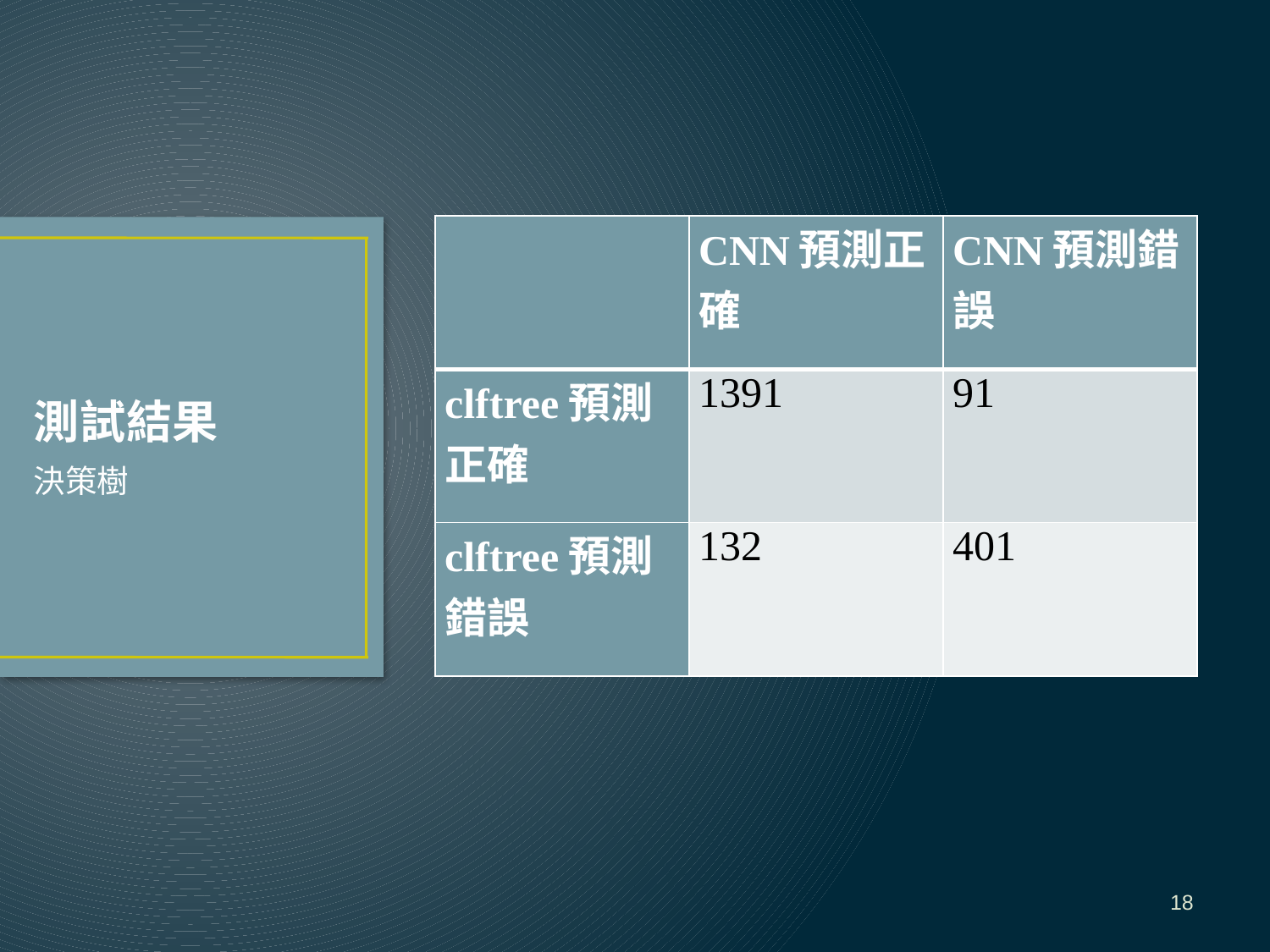

|  | CNN預測正確 | CNN預測錯誤 |
| --- | --- | --- |
| clftree預測正確 | 1391 | 91 |
| clftree預測錯誤 | 132 | 401 |
# 測試結果
決策樹
18